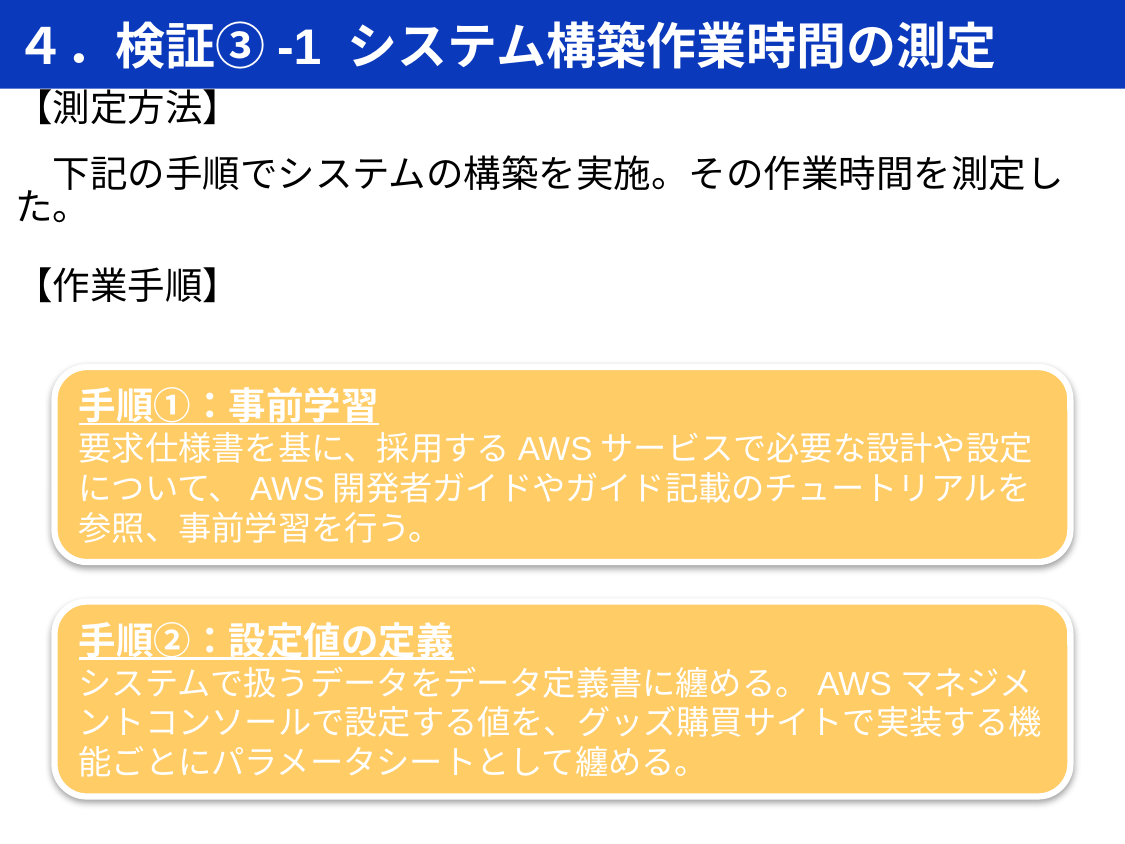

# ４．検証③-1 システム構築作業時間の測定
【測定方法】
　下記の手順でシステムの構築を実施。その作業時間を測定した。

【作業手順】
手順①：事前学習
要求仕様書を基に、採用するAWSサービスで必要な設計や設定について、AWS開発者ガイドやガイド記載のチュートリアルを参照、事前学習を行う。
手順②：設定値の定義
システムで扱うデータをデータ定義書に纏める。AWSマネジメントコンソールで設定する値を、グッズ購買サイトで実装する機能ごとにパラメータシートとして纏める。